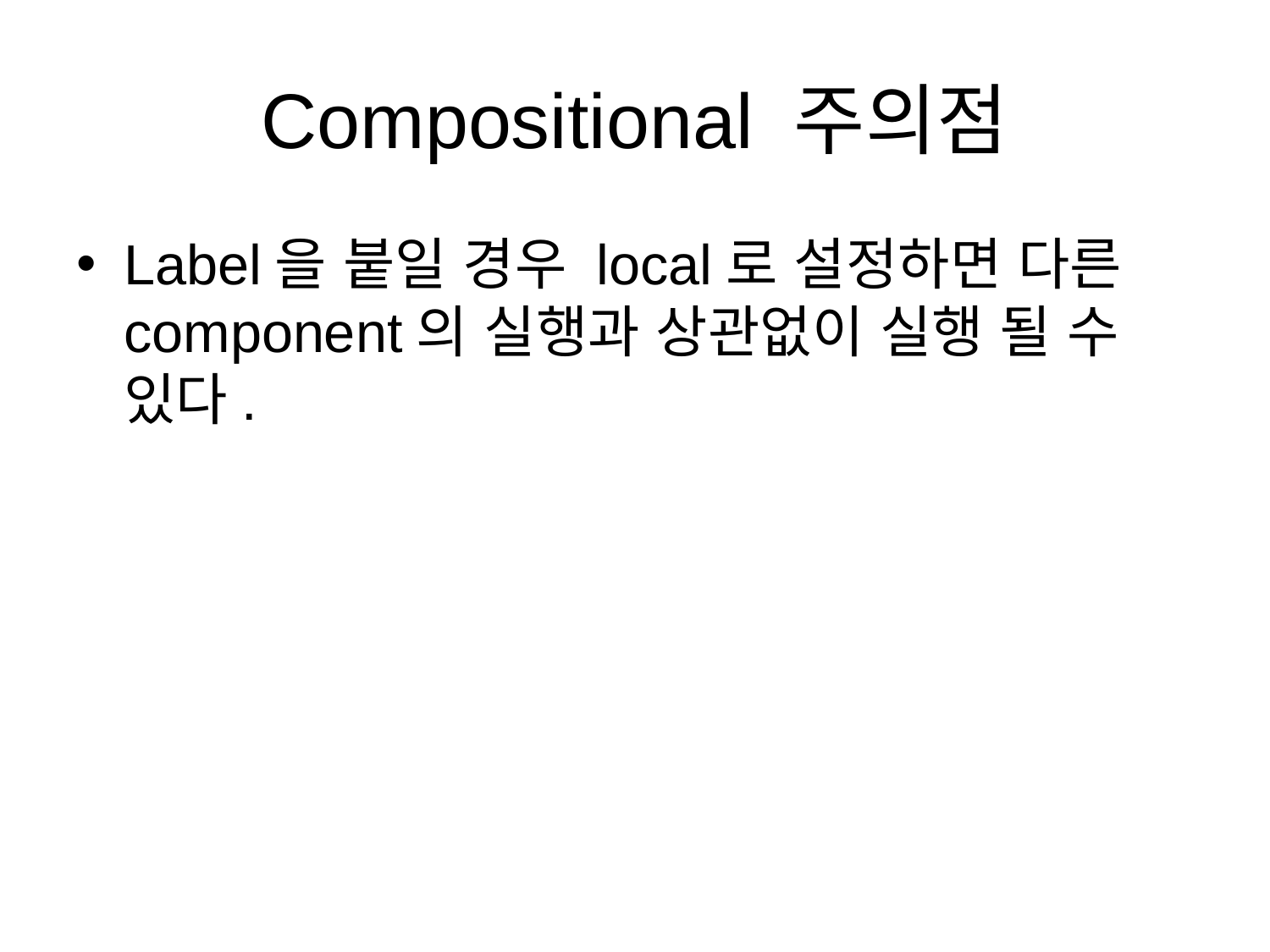

# Compositional 주의점
Label을 붙일 경우 local로 설정하면 다른 component의 실행과 상관없이 실행 될 수 있다.